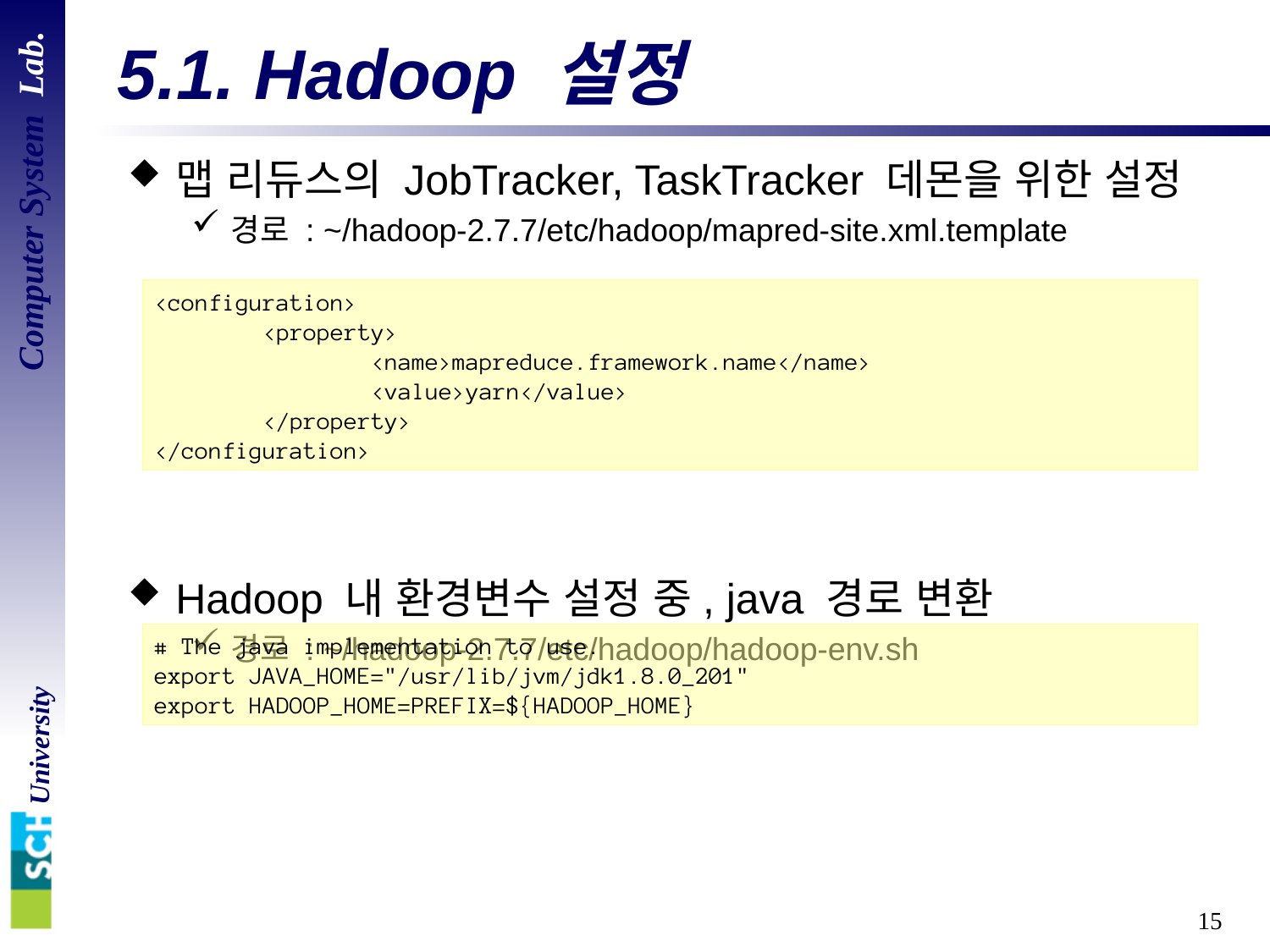

# 5.1. Hadoop 설정
맵 리듀스의 JobTracker, TaskTracker 데몬을 위한 설정
경로 : ~/hadoop-2.7.7/etc/hadoop/mapred-site.xml.template

Hadoop 내 환경변수 설정 중, java 경로 변환
경로 : ~/hadoop-2.7.7/etc/hadoop/hadoop-env.sh

<configuration>
        <property>
                <name>mapreduce.framework.name</name>
                <value>yarn</value>
        </property>
</configuration>
# The java implementation to use.
export JAVA_HOME="/usr/lib/jvm/jdk1.8.0_201"
export HADOOP_HOME=PREFIX=${HADOOP_HOME}